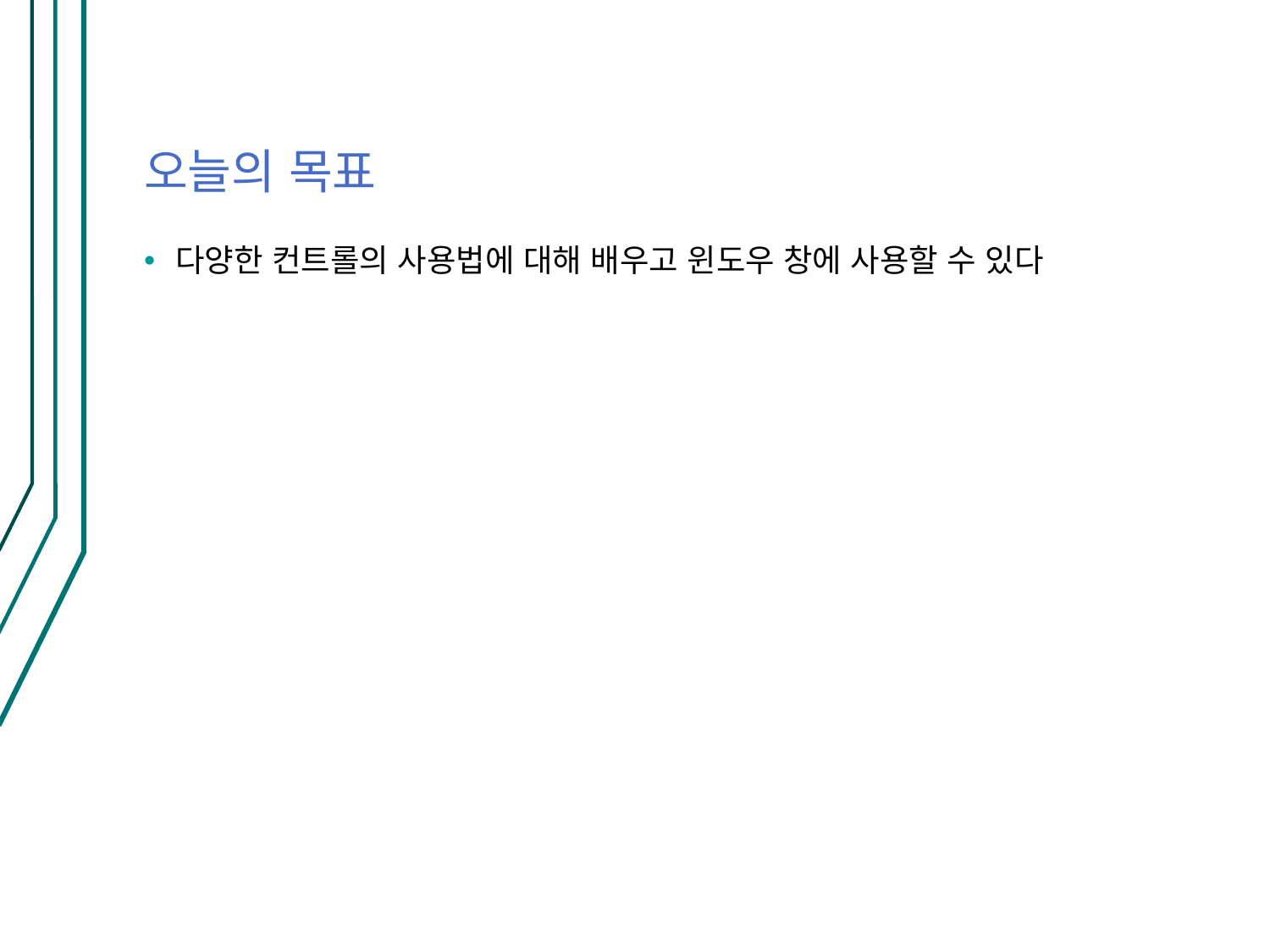

# 오늘의 목표
다양한 컨트롤의 사용법에 대해 배우고 윈도우 창에 사용할 수 있다